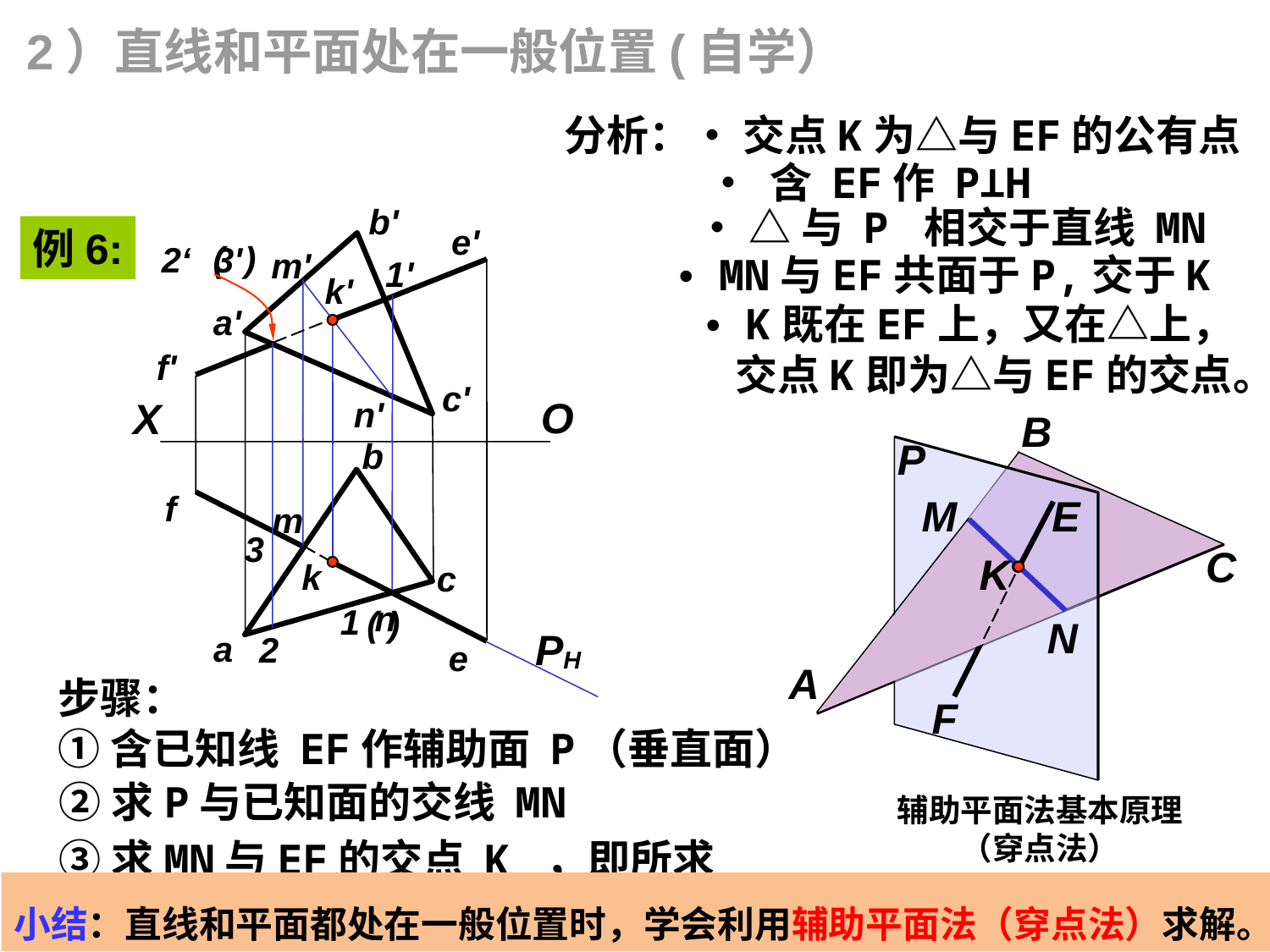

2）直线和平面处在一般位置(自学）
分析：• 交点K为△与EF的公有点
• 含 EF作 P⊥H
b'
e'

a'

f'

c'

O
X

b

f

c

a
e
• △与 P 相交于直线 MN
例6:
(  )
2‘   3'
m'
• MN与EF共面于P,交于K
1'
k'

• K既在EF上，又在△上，
  交点K即为△与EF的交点。

n'

B
P

M
E
m

3

C

K

K
k

n
1
( )
N
2
PH

A
步骤：
①含已知线 EF作辅助面 P（垂直面）
F
②求P与已知面的交线 MN
辅助平面法基本原理
（穿点法）
③求MN与EF的交点 K ，即所求
小结：直线和平面都处在一般位置时，学会利用辅助平面法（穿点法）求解。
④利用重影点判断可见性